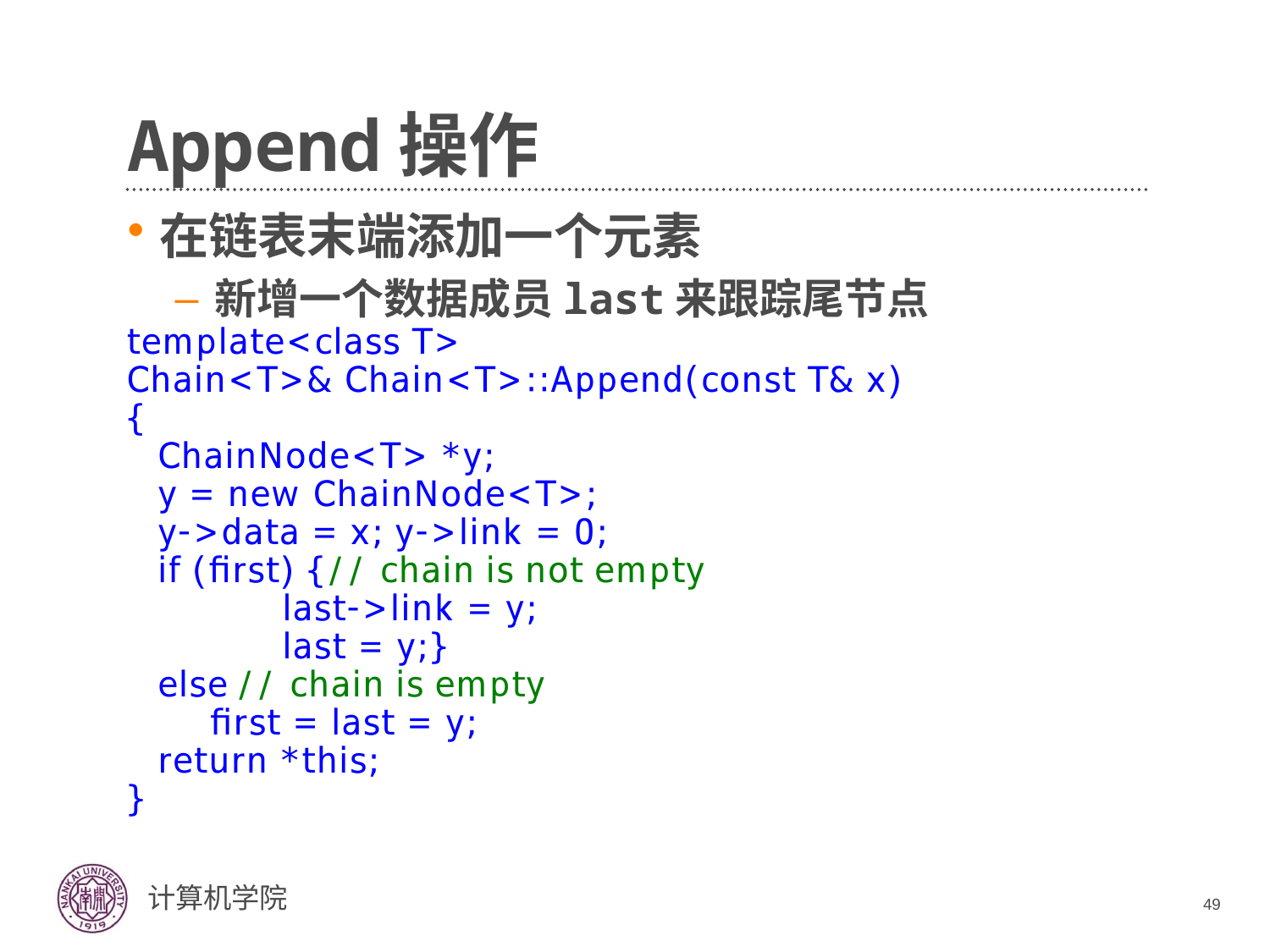

# Append操作
在链表末端添加一个元素
新增一个数据成员last来跟踪尾节点
template<class T>
Chain<T>& Chain<T>::Append(const T& x)
{
   ChainNode<T> *y;
   y = new ChainNode<T>;
   y->data = x; y->link = 0;
   if (first) {// chain is not empty
               last->link = y;
               last = y;}
   else // chain is empty
        first = last = y;
   return *this;
}
49